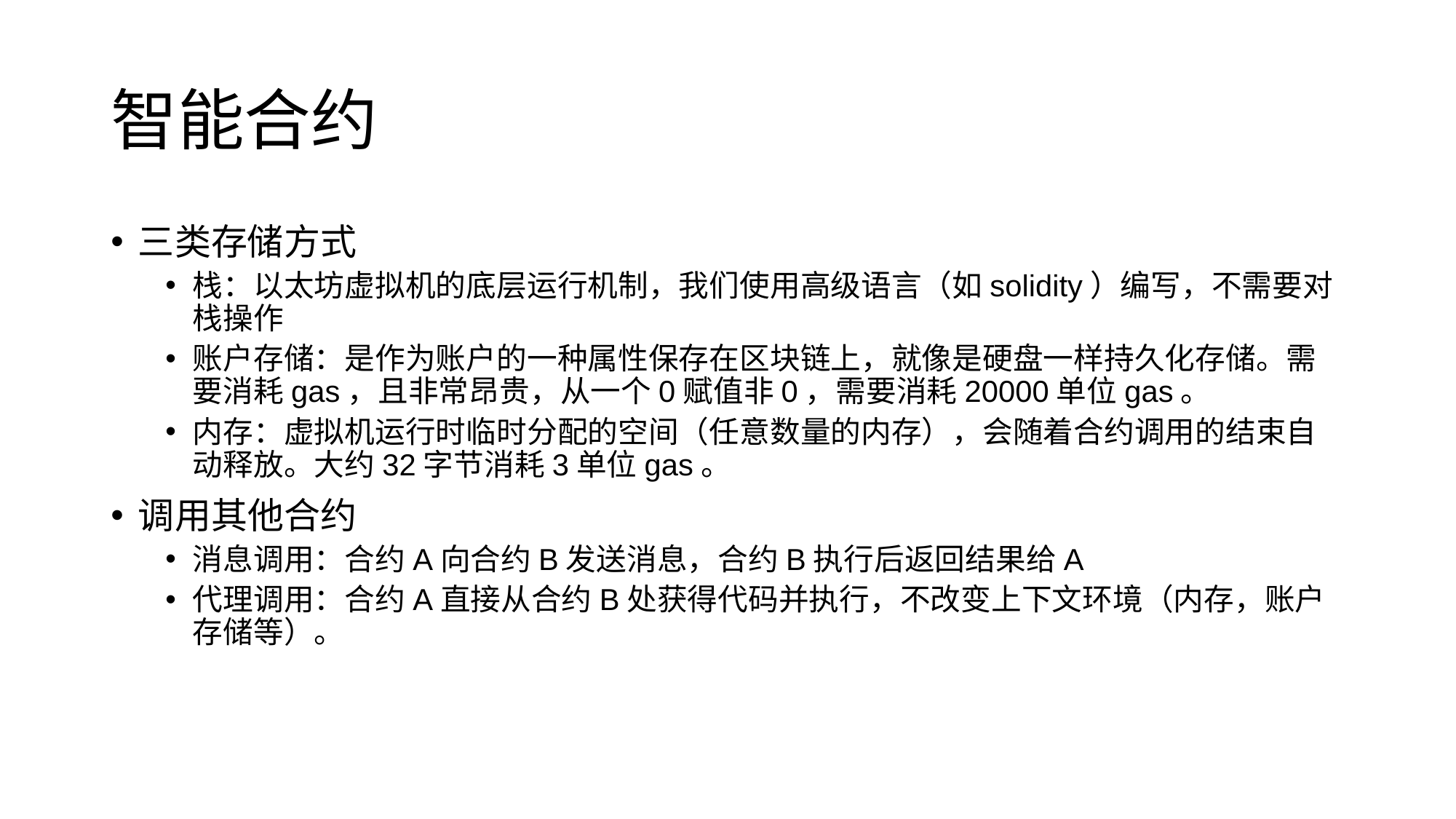

# 智能合约
三类存储方式
栈：以太坊虚拟机的底层运行机制，我们使用高级语言（如solidity）编写，不需要对栈操作
账户存储：是作为账户的一种属性保存在区块链上，就像是硬盘一样持久化存储。需要消耗gas，且非常昂贵，从一个0赋值非0，需要消耗20000单位gas。
内存：虚拟机运行时临时分配的空间（任意数量的内存），会随着合约调用的结束自动释放。大约32字节消耗3单位gas。
调用其他合约
消息调用：合约A向合约B发送消息，合约B执行后返回结果给A
代理调用：合约A直接从合约B处获得代码并执行，不改变上下文环境（内存，账户存储等）。